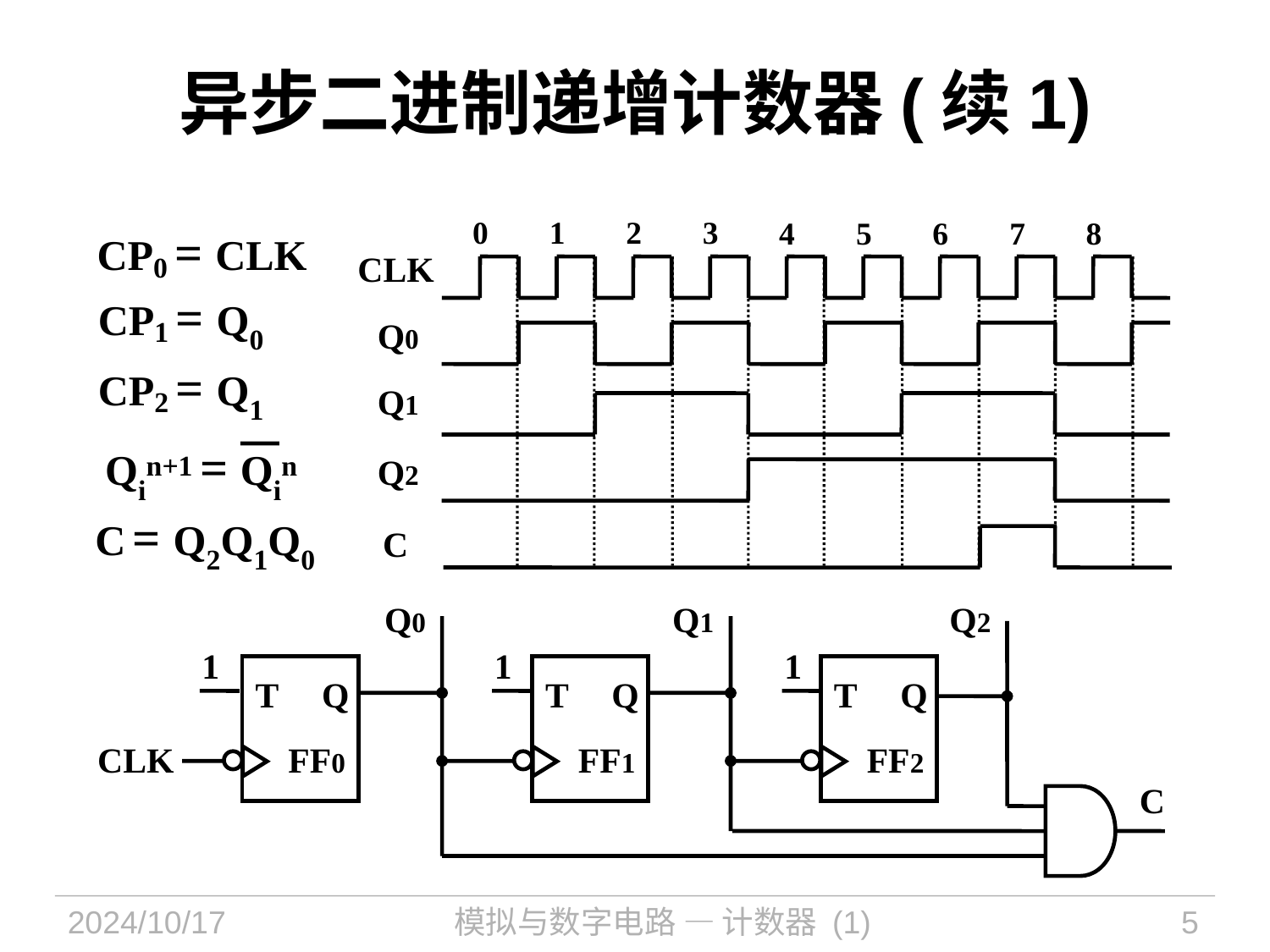

# 异步二进制递增计数器(续1)
0
1
2
3
4
5
6
7
8
CP0 = CLK
CP1 = Q0
CP2 = Q1
Qin+1 = Qin

C = Q2Q1Q0
CLK

Q0

Q1

Q2

C

Q0
Q1
Q2

1
1
1

T
Q
T
Q
T
Q

CLK
FF0
FF1
FF2

C

2024/10/17
模拟与数字电路 — 计数器 (1)
5